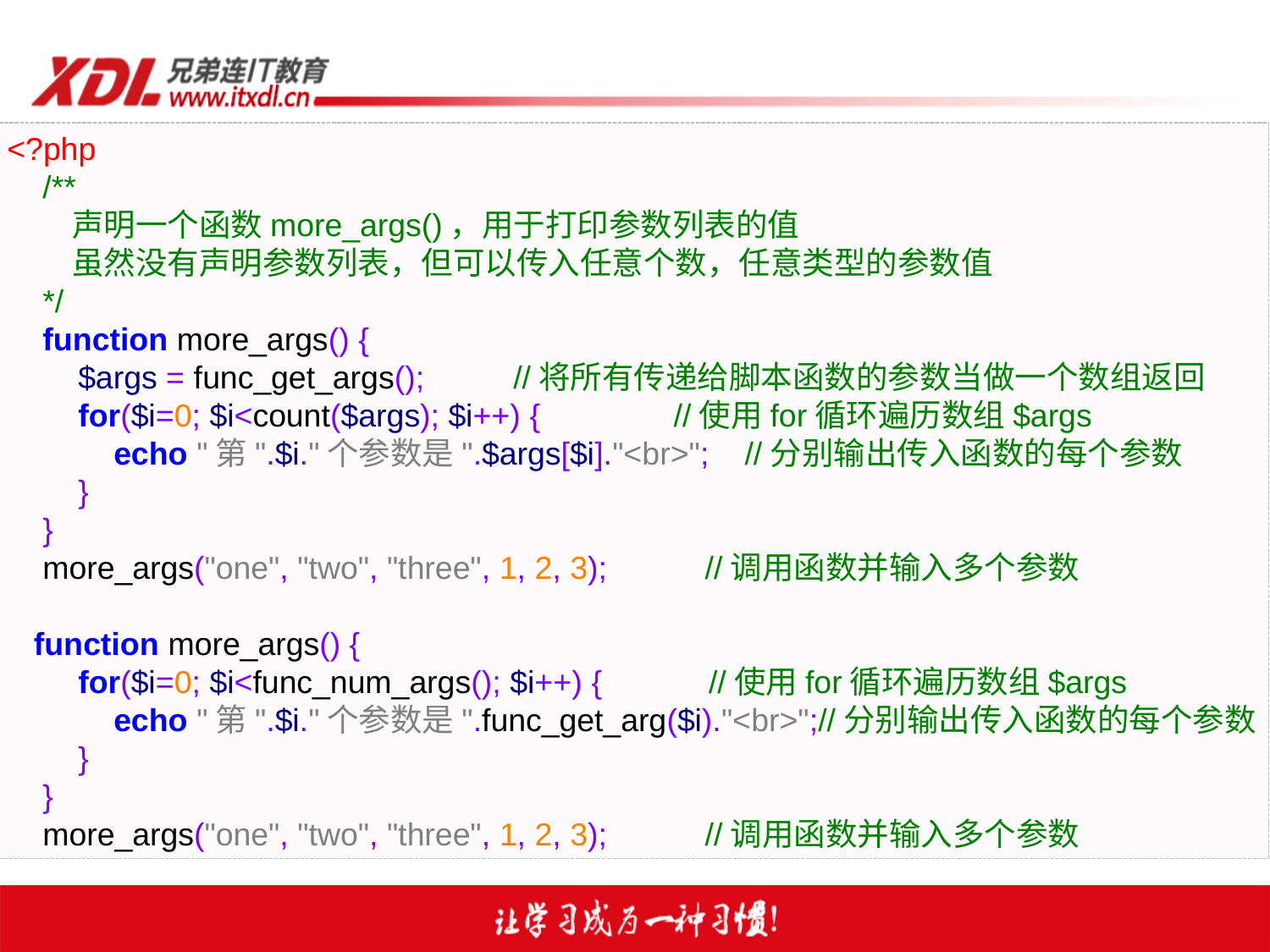

<?php
    /**
        声明一个函数more_args()，用于打印参数列表的值
        虽然没有声明参数列表，但可以传入任意个数，任意类型的参数值
    */
    function more_args() {
        $args = func_get_args();          //将所有传递给脚本函数的参数当做一个数组返回
        for($i=0; $i<count($args); $i++) {               //使用for循环遍历数组$args
            echo "第".$i."个参数是".$args[$i]."<br>";    //分别输出传入函数的每个参数
        }
    }
    more_args("one", "two", "three", 1, 2, 3);           //调用函数并输入多个参数

   function more_args() {
        for($i=0; $i<func_num_args(); $i++) {            //使用for循环遍历数组$args
            echo "第".$i."个参数是".func_get_arg($i)."<br>";//分别输出传入函数的每个参数
        }
    }
    more_args("one", "two", "three", 1, 2, 3);           //调用函数并输入多个参数